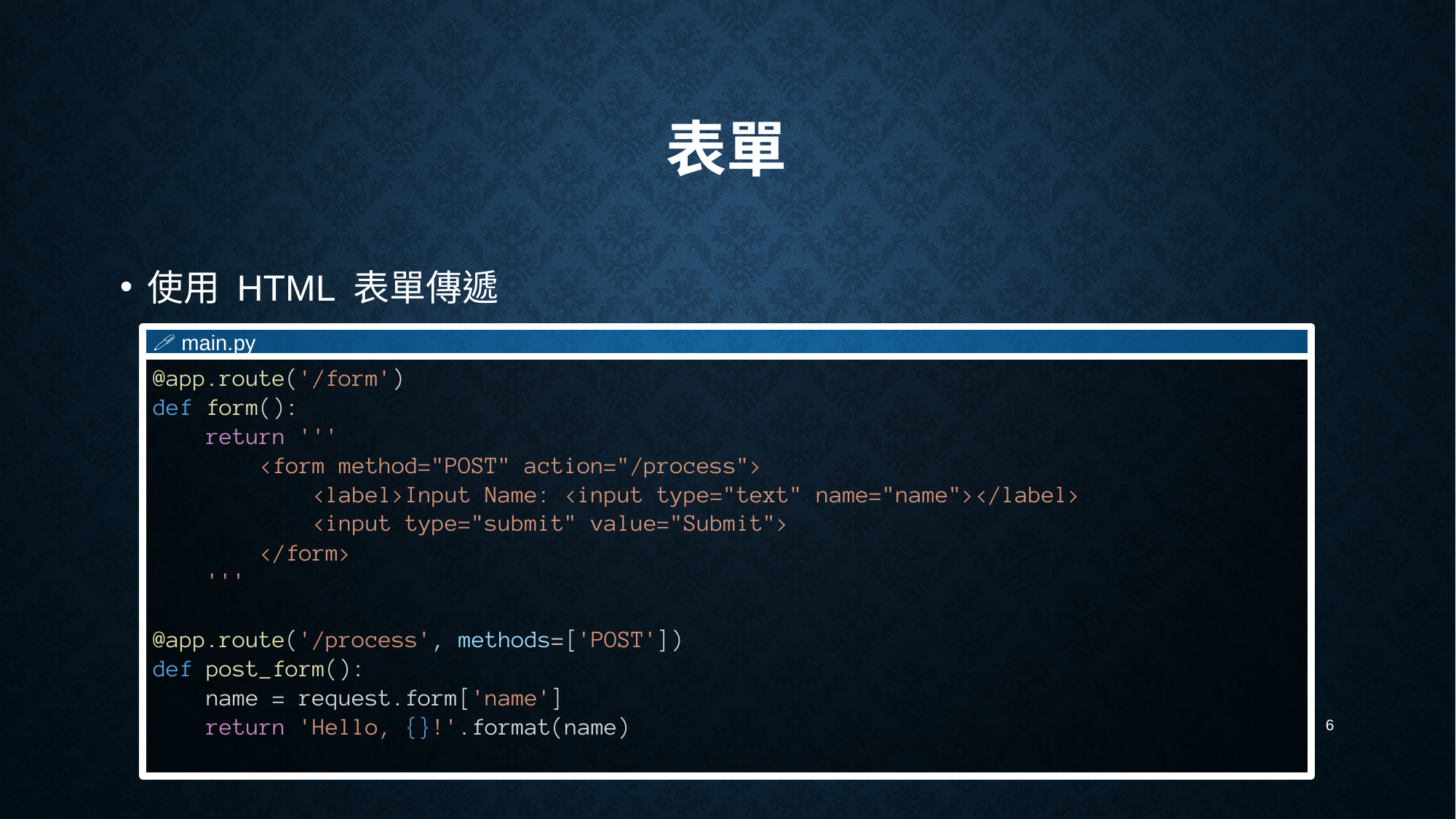

# 表單
使用 HTML 表單傳遞
🖊 main.py
@app.route('/form')
def form():
    return '''
        <form method="POST" action="/process">
            <label>Input Name: <input type="text" name="name"></label>
            <input type="submit" value="Submit">
        </form>
    '''
@app.route('/process', methods=['POST'])
def post_form():
    name = request.form['name']
    return 'Hello, {}!'.format(name)

6